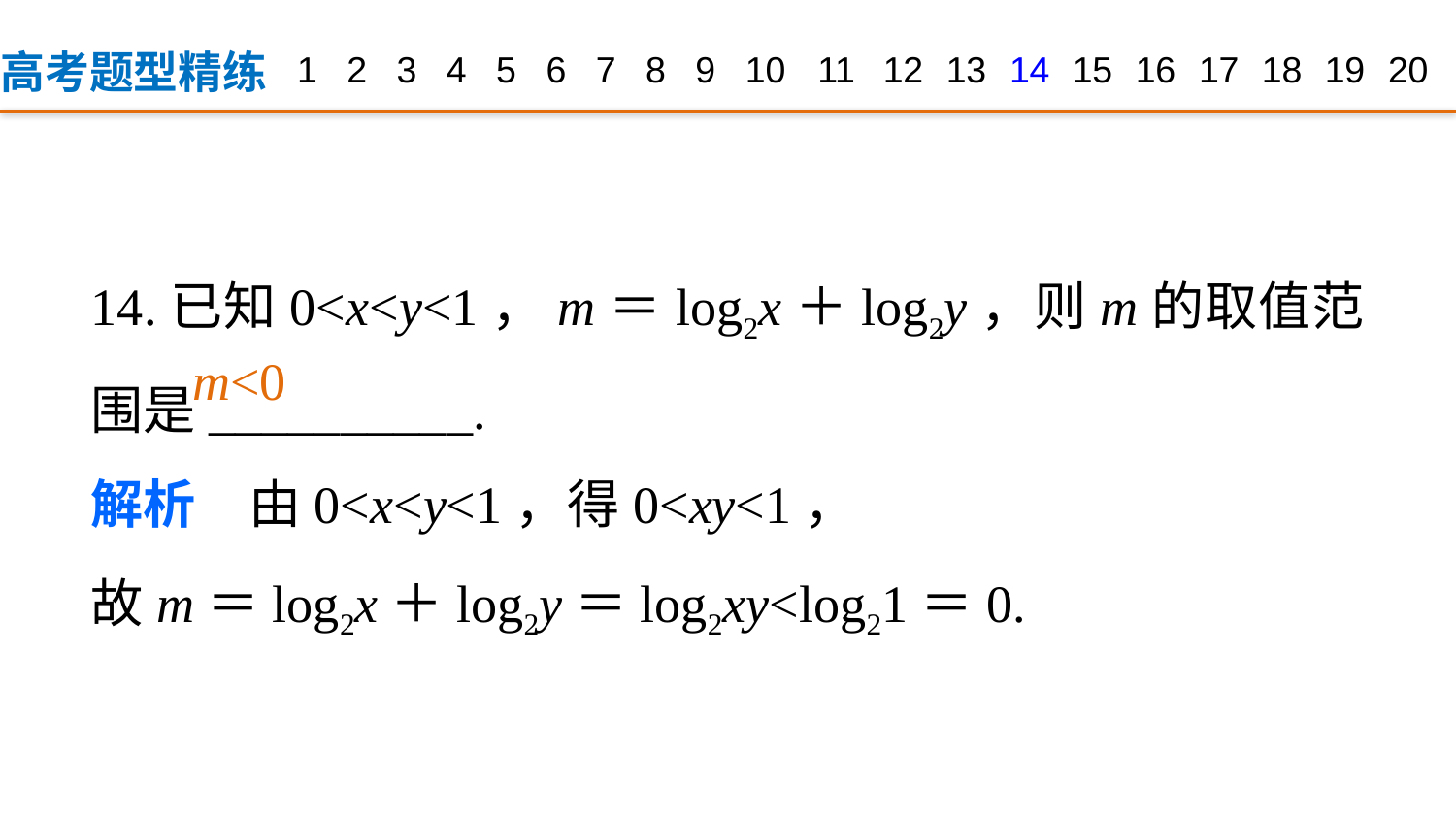

高考题型精练
1
2
3
4
5
6
7
8
9
12
13
14
15
16
17
18
19
20
10
11
14.已知0<x<y<1，m＝log2x＋log2y，则m的取值范围是__________.
解析　由0<x<y<1，得0<xy<1，
故m＝log2x＋log2y＝log2xy<log21＝0.
m<0